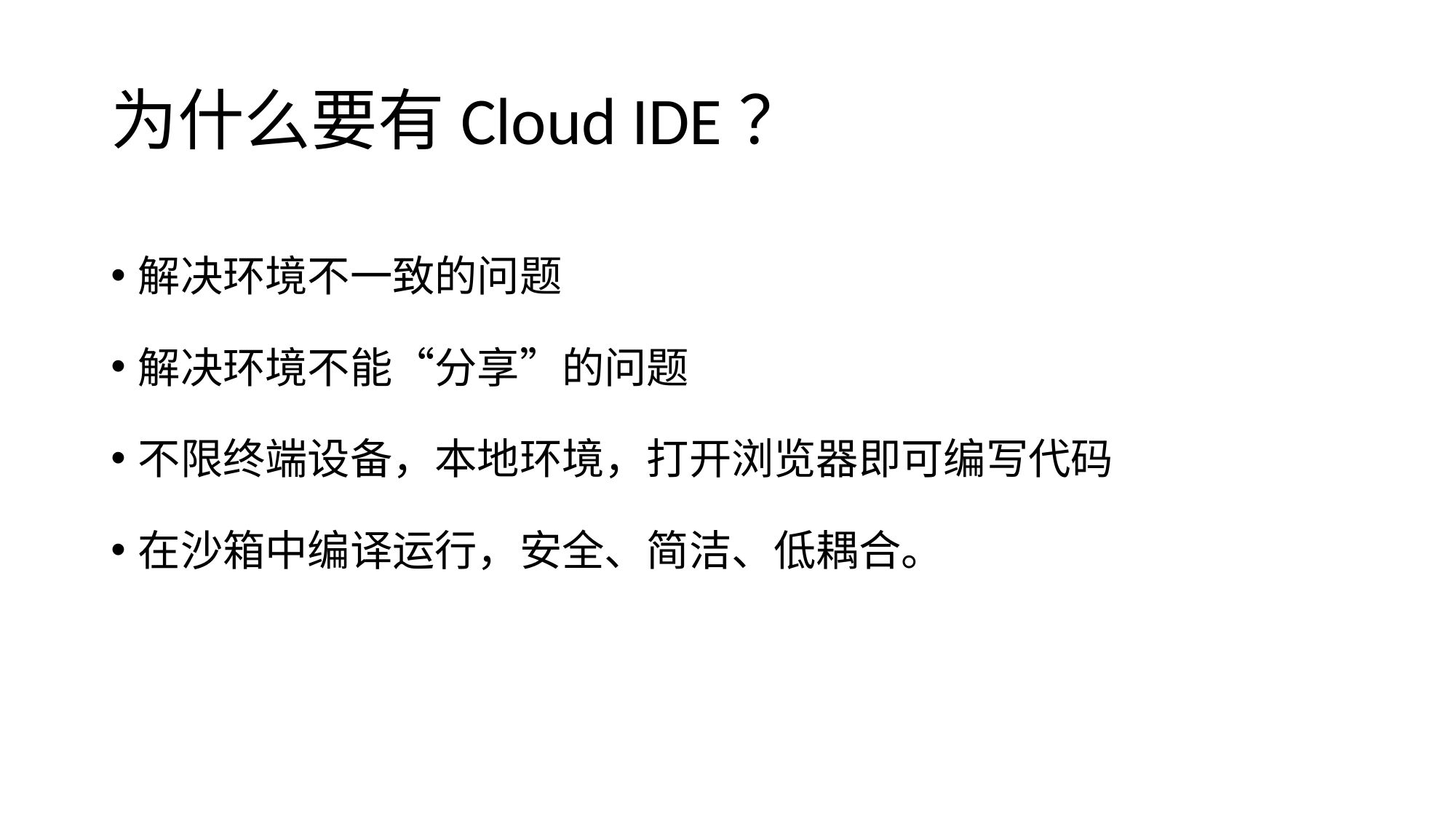

# 为什么要有Cloud IDE？
解决环境不一致的问题
解决环境不能“分享”的问题
不限终端设备，本地环境，打开浏览器即可编写代码
在沙箱中编译运行，安全、简洁、低耦合。